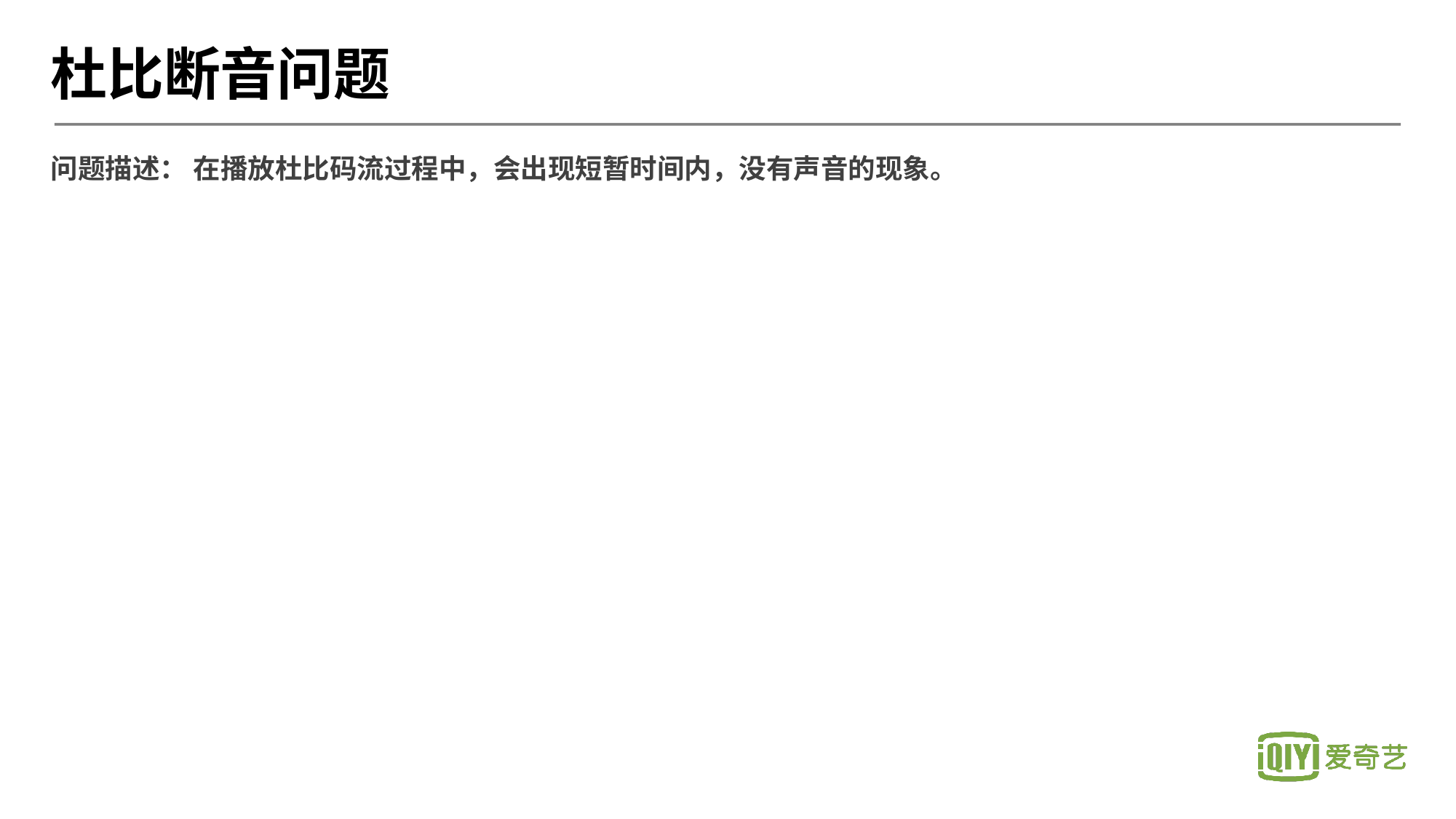

# 杜比断音问题
问题描述： 在播放杜比码流过程中，会出现短暂时间内，没有声音的现象。